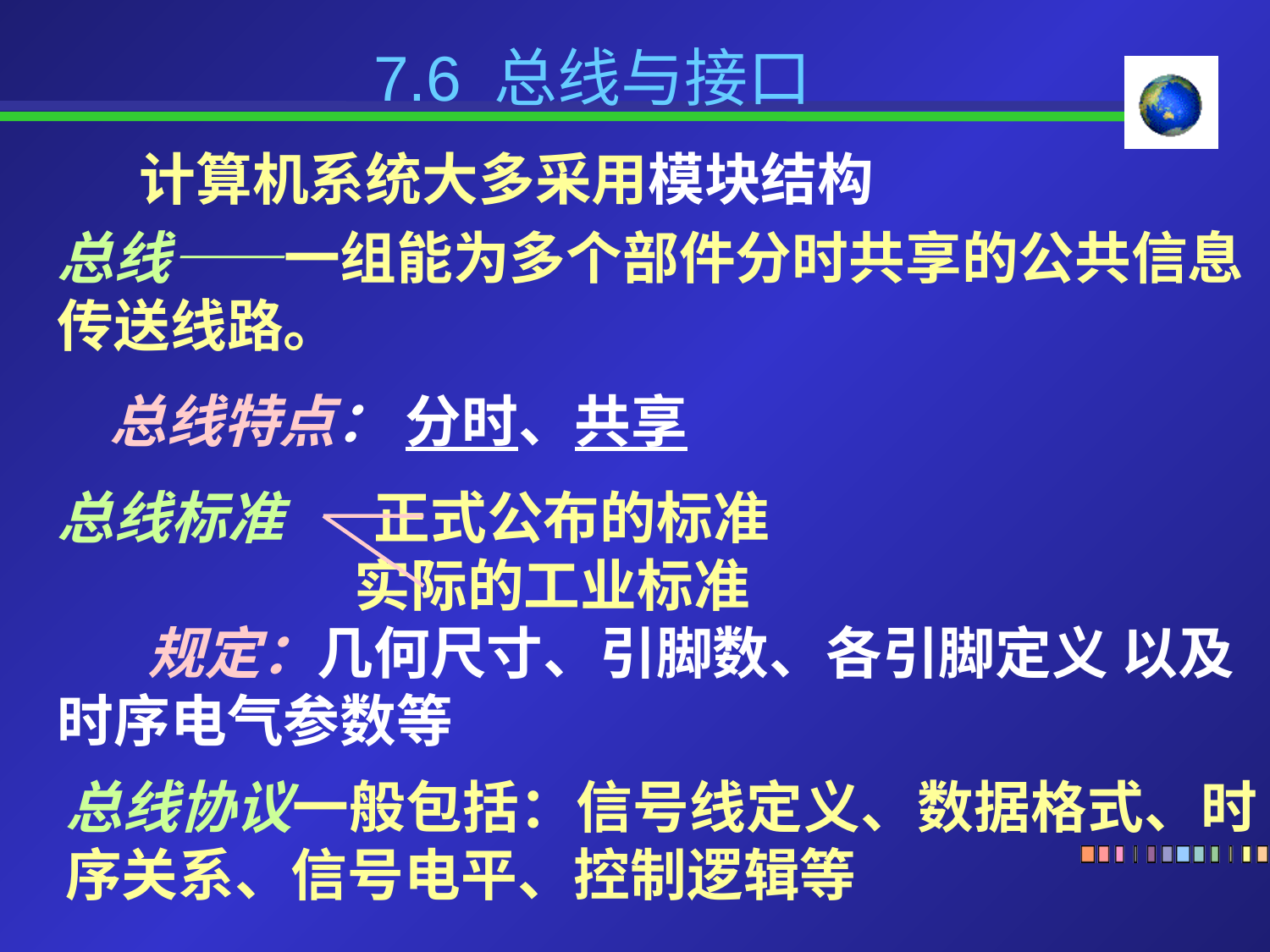

7.6 总线与接口
	计算机系统大多采用模块结构
总线——一组能为多个部件分时共享的公共信息传送线路。
   总线特点： 分时、共享
总线标准       正式公布的标准
                       实际的工业标准
       规定：几何尺寸、引脚数、各引脚定义 以及时序电气参数等

总线协议一般包括：信号线定义、数据格式、时序关系、信号电平、控制逻辑等
96